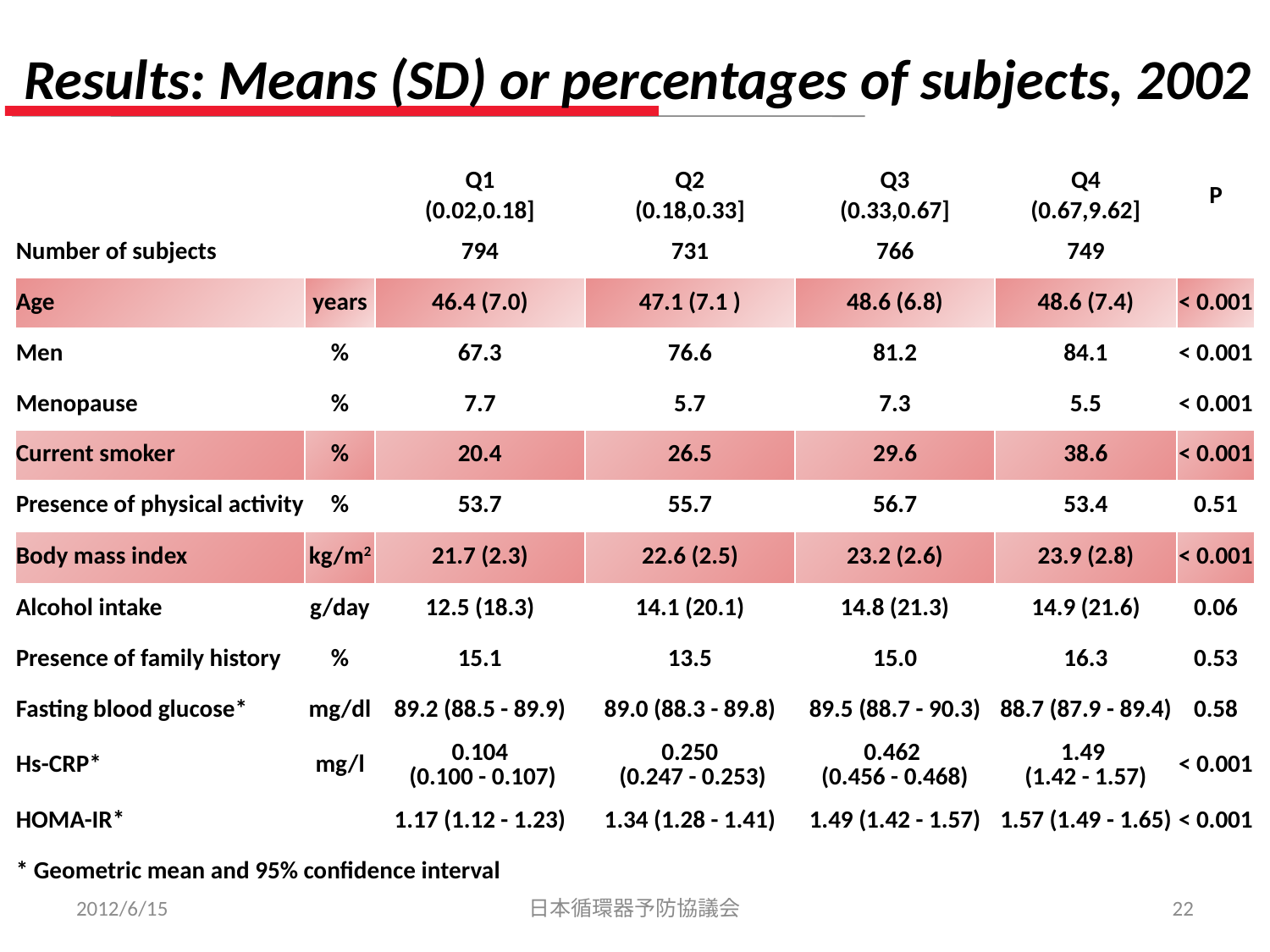

Results: Means (SD) or percentages of subjects, 2002

|  |  | Q1 | Q2 | Q3 | Q4 | P |
| --- | --- | --- | --- | --- | --- | --- |
|  |  | (0.02,0.18] | (0.18,0.33] | (0.33,0.67] | (0.67,9.62] |  |
| Number of subjects |  | 794 | 731 | 766 | 749 |  |
| Age | years | 46.4 (7.0) | 47.1 (7.1 ) | 48.6 (6.8) | 48.6 (7.4) | < 0.001 |
| Men | % | 67.3 | 76.6 | 81.2 | 84.1 | < 0.001 |
| Menopause | % | 7.7 | 5.7 | 7.3 | 5.5 | < 0.001 |
| Current smoker | % | 20.4 | 26.5 | 29.6 | 38.6 | < 0.001 |
| Presence of physical activity | % | 53.7 | 55.7 | 56.7 | 53.4 | 0.51 |
| Body mass index | kg/m2 | 21.7 (2.3) | 22.6 (2.5) | 23.2 (2.6) | 23.9 (2.8) | < 0.001 |
| Alcohol intake | g/day | 12.5 (18.3) | 14.1 (20.1) | 14.8 (21.3) | 14.9 (21.6) | 0.06 |
| Presence of family history | % | 15.1 | 13.5 | 15.0 | 16.3 | 0.53 |
| Fasting blood glucose\* | mg/dl | 89.2 (88.5 - 89.9) | 89.0 (88.3 - 89.8) | 89.5 (88.7 - 90.3) | 88.7 (87.9 - 89.4) | 0.58 |
| Hs-CRP\* | mg/l | 0.104 (0.100 - 0.107) | 0.250 (0.247 - 0.253) | 0.462 (0.456 - 0.468) | 1.49 (1.42 - 1.57) | < 0.001 |
| HOMA-IR\* |  | 1.17 (1.12 - 1.23) | 1.34 (1.28 - 1.41) | 1.49 (1.42 - 1.57) | 1.57 (1.49 - 1.65) | < 0.001 |
| \* Geometric mean and 95% confidence interval |  |  |  |  |  |  |
2012/6/15
日本循環器予防協議会
22